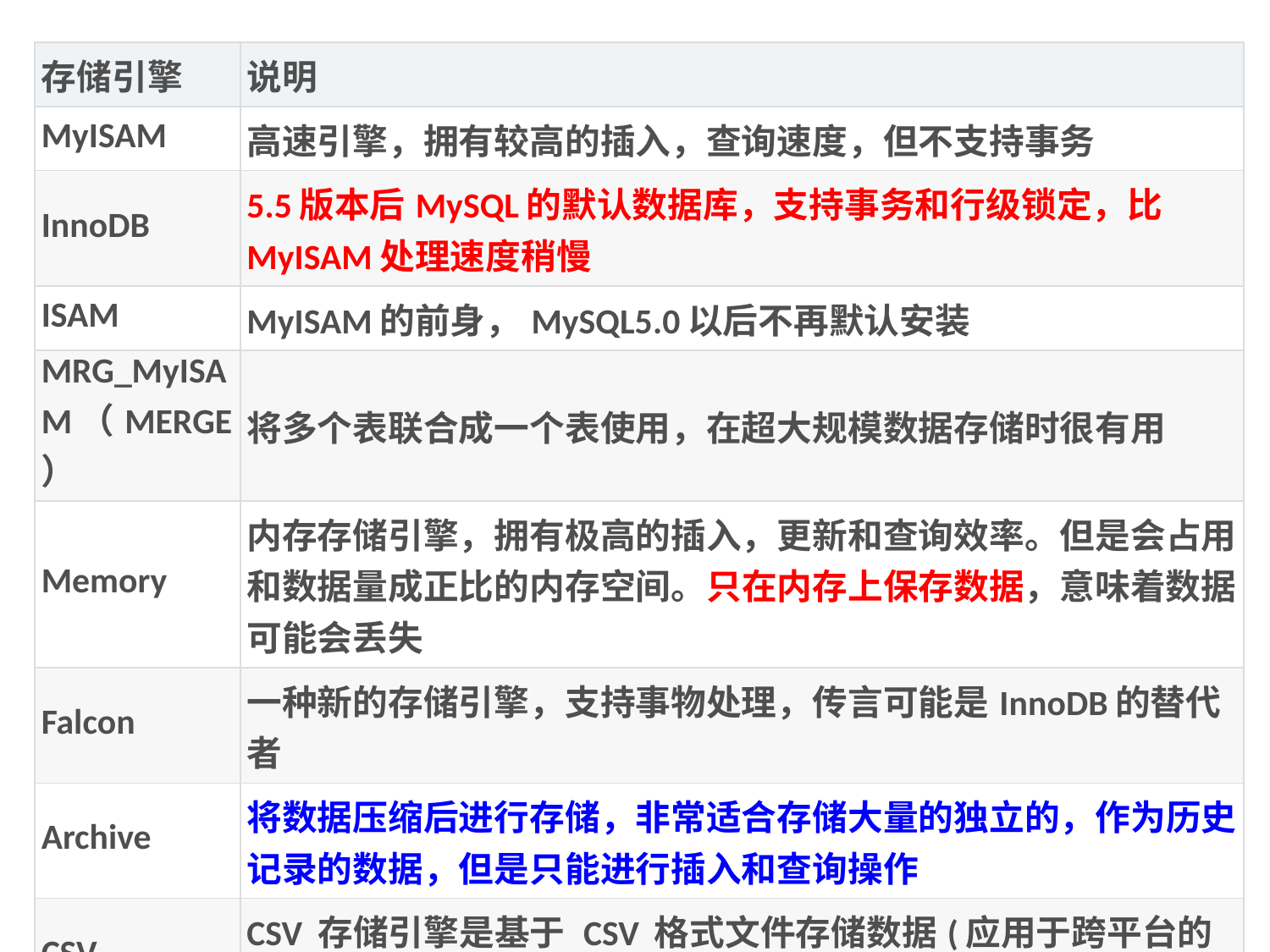

| 存储引擎 | 说明 |
| --- | --- |
| MyISAM | 高速引擎，拥有较高的插入，查询速度，但不支持事务 |
| InnoDB | 5.5版本后MySQL的默认数据库，支持事务和行级锁定，比MyISAM处理速度稍慢 |
| ISAM | MyISAM的前身，MySQL5.0以后不再默认安装 |
| MRG\_MyISAM（MERGE） | 将多个表联合成一个表使用，在超大规模数据存储时很有用 |
| Memory | 内存存储引擎，拥有极高的插入，更新和查询效率。但是会占用和数据量成正比的内存空间。只在内存上保存数据，意味着数据可能会丢失 |
| Falcon | 一种新的存储引擎，支持事物处理，传言可能是InnoDB的替代者 |
| Archive | 将数据压缩后进行存储，非常适合存储大量的独立的，作为历史记录的数据，但是只能进行插入和查询操作 |
| CSV | CSV 存储引擎是基于 CSV 格式文件存储数据(应用于跨平台的数据交换) |